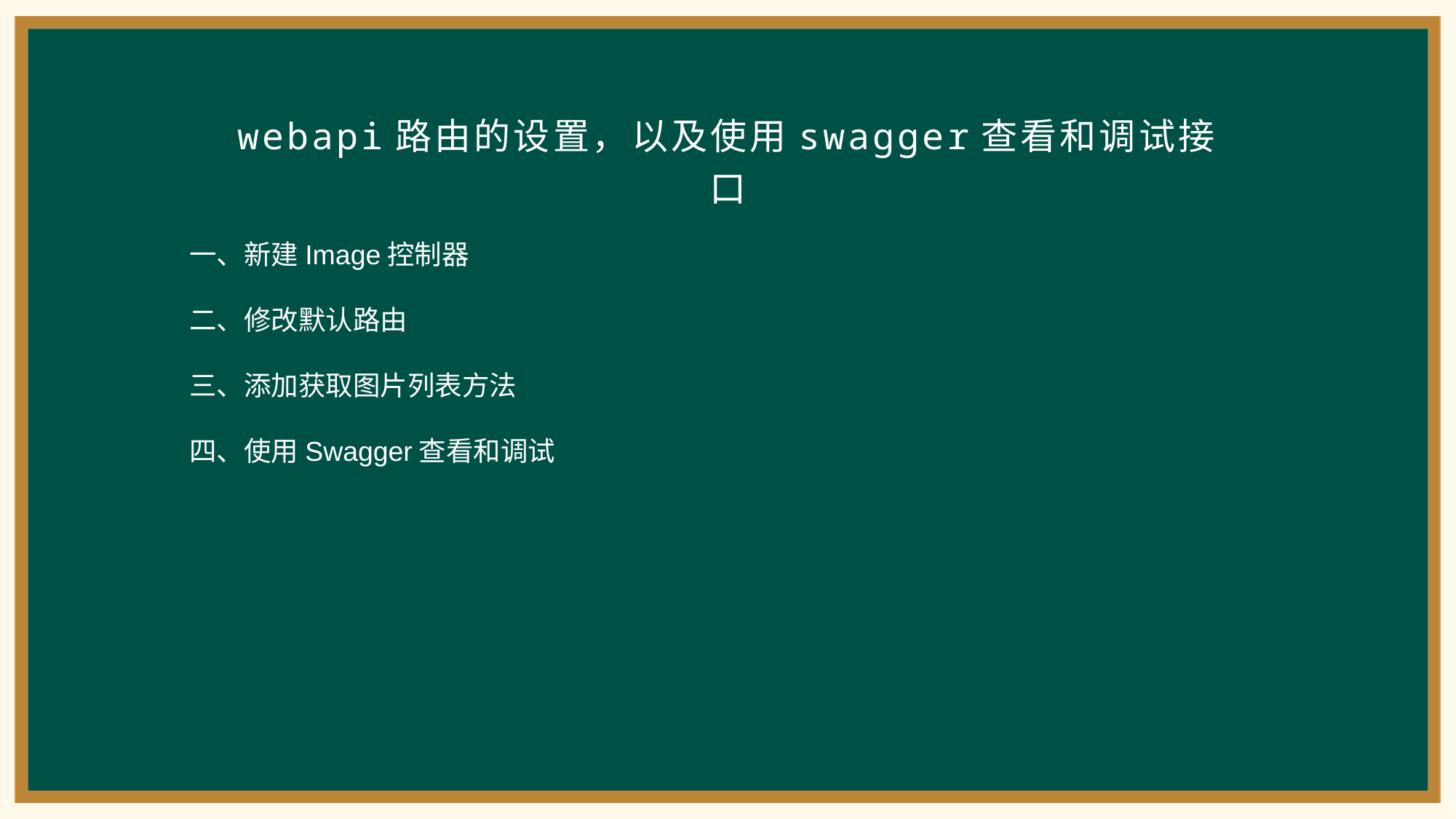

webapi路由的设置，以及使用swagger查看和调试接口
一、新建Image控制器

二、修改默认路由

三、添加获取图片列表方法

四、使用Swagger查看和调试